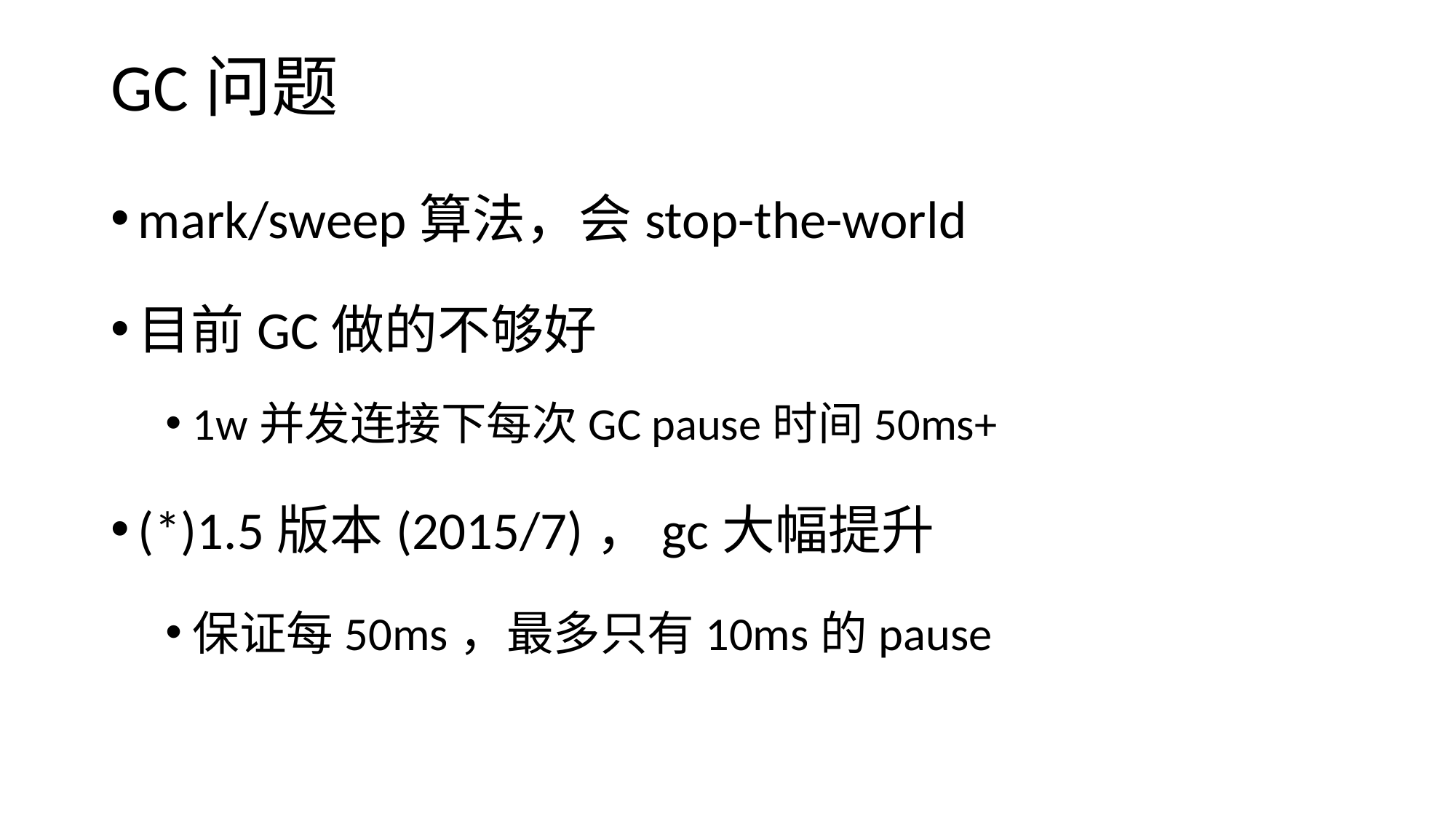

# GC问题
mark/sweep算法，会stop-the-world
目前GC做的不够好
1w并发连接下每次GC pause时间50ms+
(*)1.5版本(2015/7)，gc大幅提升
保证每50ms，最多只有10ms的pause